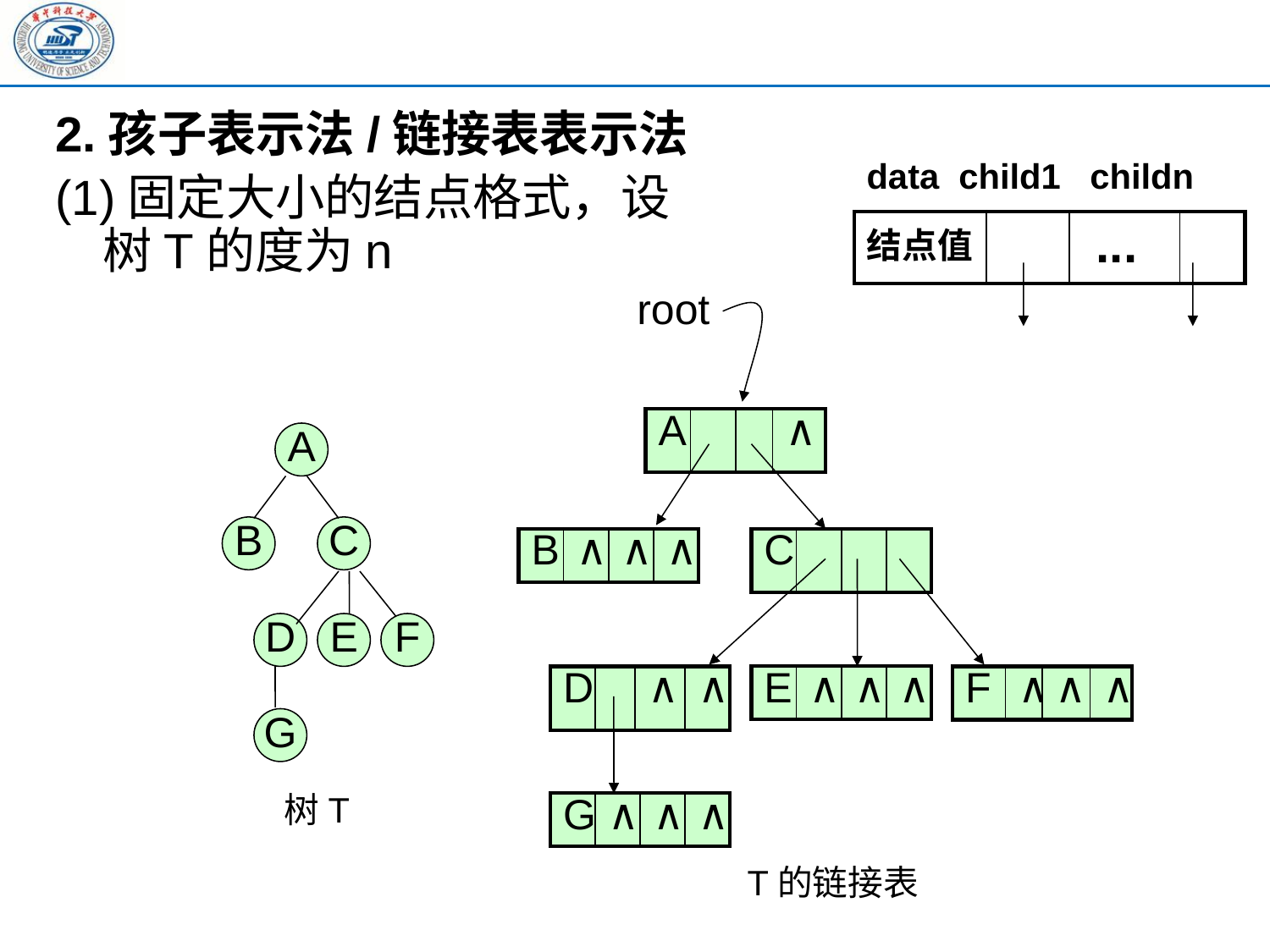

2.孩子表示法/链接表表示法
(1)固定大小的结点格式，设树T的度为n
data  child1   childn
| 结点值 |  | ... |  |
| --- | --- | --- | --- |

root

| A |  |  | ∧ |
| --- | --- | --- | --- |
A

B
C
| B | ∧ | ∧ | ∧ |
| --- | --- | --- | --- |
| C |  |  |  |
| --- | --- | --- | --- |

D
E
F

| E | ∧ | ∧ | ∧ |
| --- | --- | --- | --- |
| D |  | ∧ | ∧ |
| --- | --- | --- | --- |
| F | ∧ | ∧ | ∧ |
| --- | --- | --- | --- |

G
树T
| G | ∧ | ∧ | ∧ |
| --- | --- | --- | --- |
T的链接表